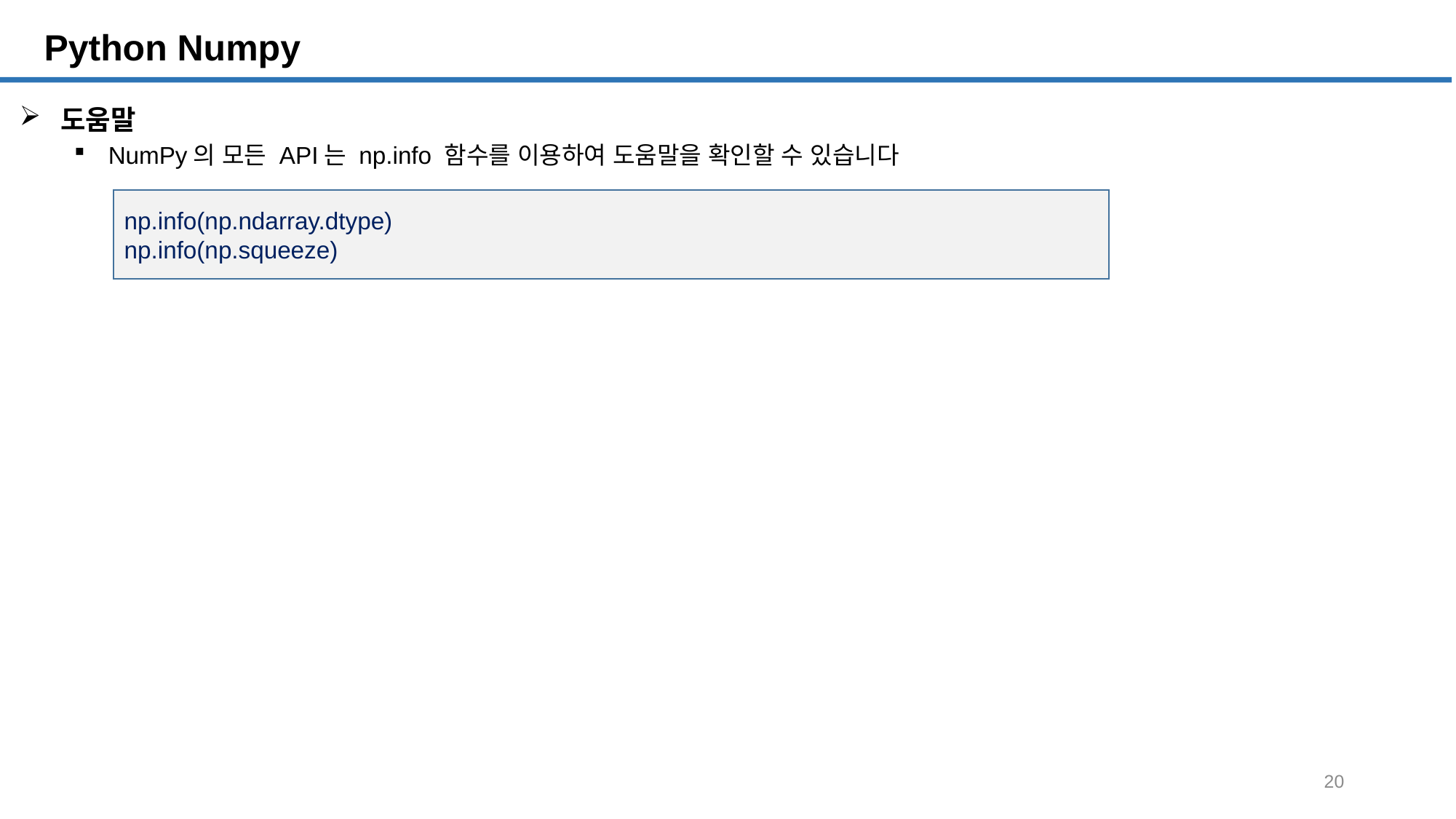

SQL 튜닝 개요
# Python Numpy

도움말
NumPy의 모든 API는 np.info 함수를 이용하여 도움말을 확인할 수 있습니다
np.info(np.ndarray.dtype)
np.info(np.squeeze)
20